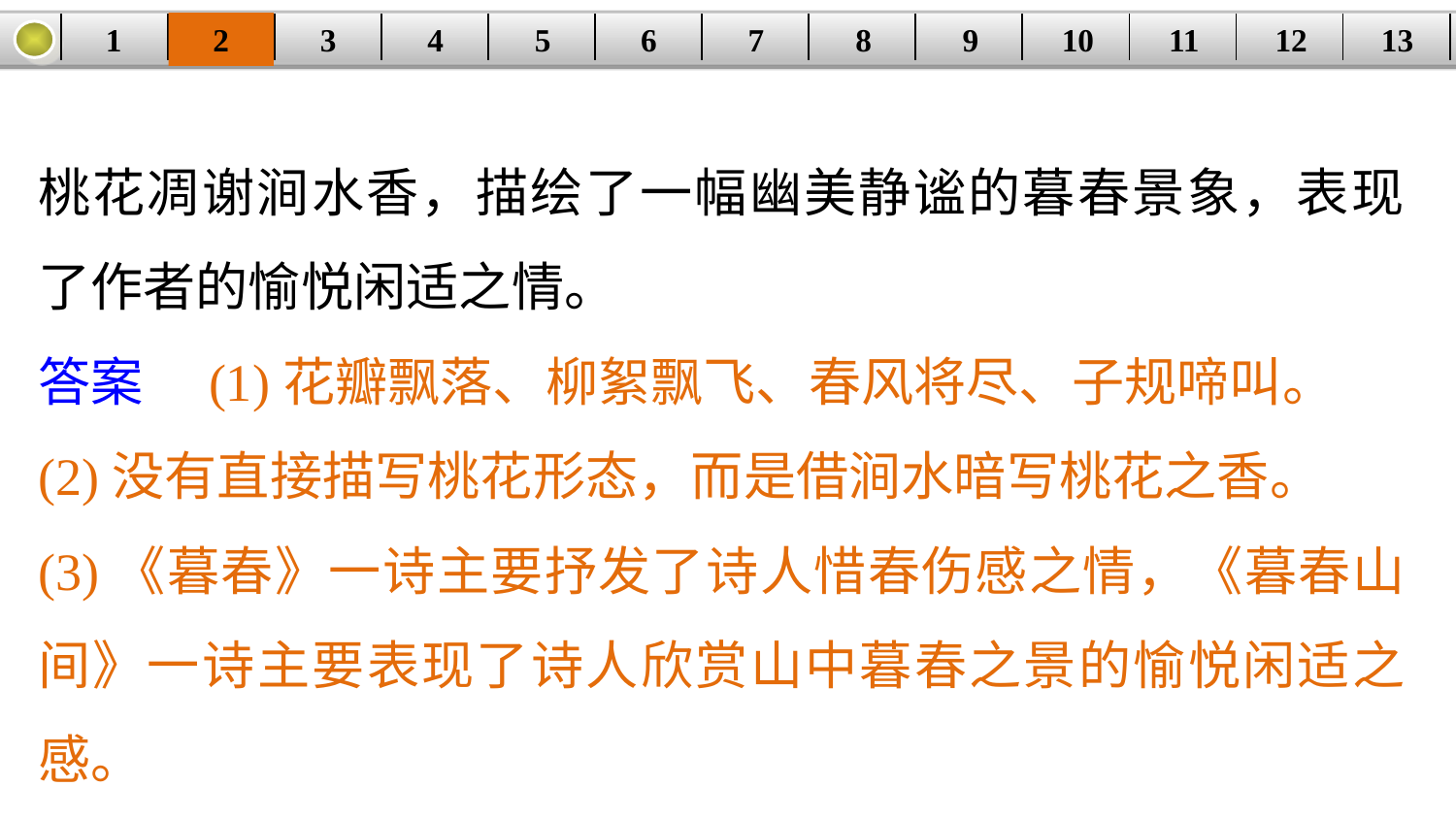

1
2
3
4
5
6
7
8
9
10
11
12
13
|  |  |  |  |  |  |  |  |  |  |  |  |  |
| --- | --- | --- | --- | --- | --- | --- | --- | --- | --- | --- | --- | --- |

桃花凋谢涧水香，描绘了一幅幽美静谧的暮春景象，表现了作者的愉悦闲适之情。
答案　(1)花瓣飘落、柳絮飘飞、春风将尽、子规啼叫。
(2)没有直接描写桃花形态，而是借涧水暗写桃花之香。
(3)《暮春》一诗主要抒发了诗人惜春伤感之情，《暮春山间》一诗主要表现了诗人欣赏山中暮春之景的愉悦闲适之感。